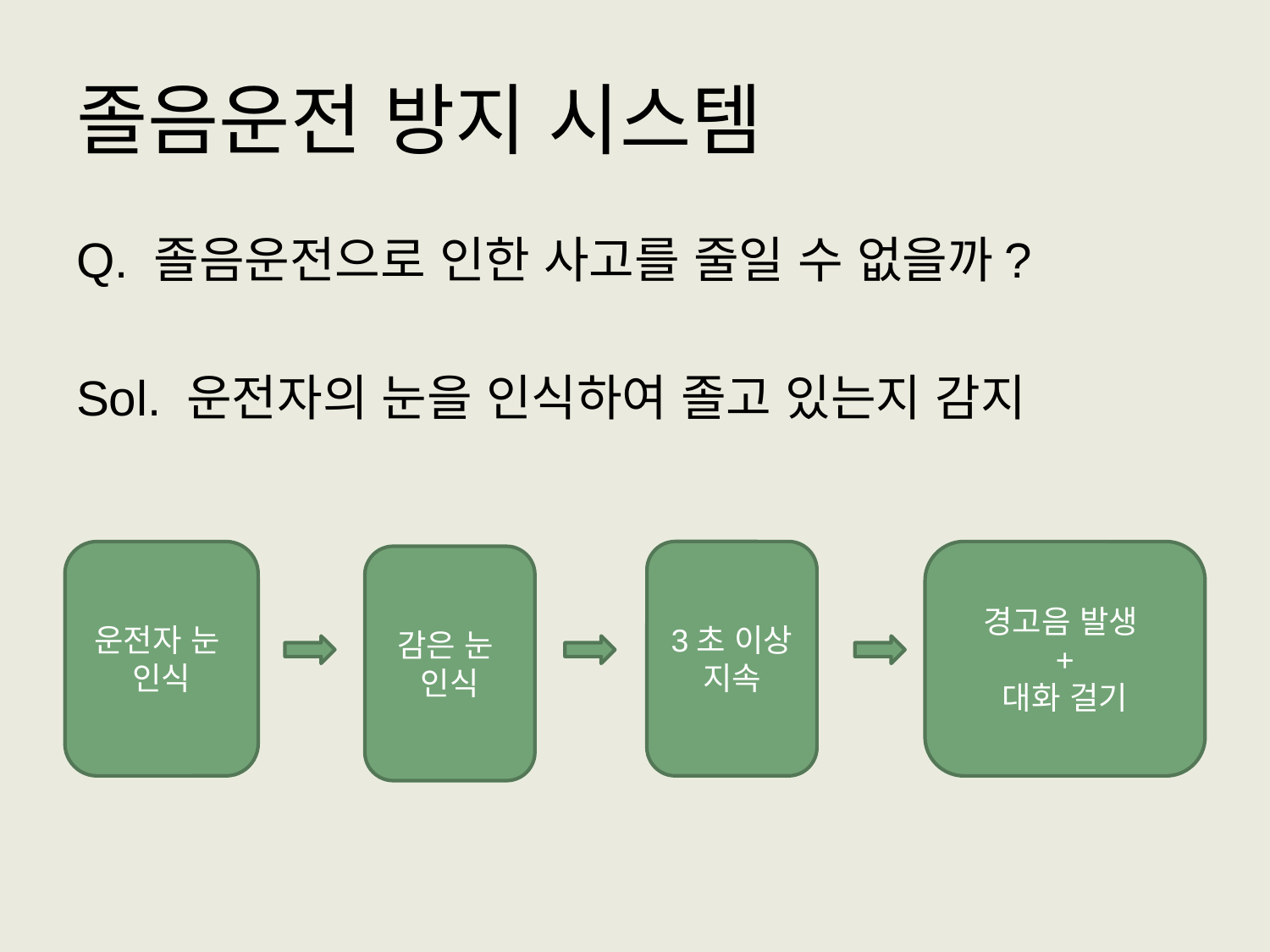

# 졸음운전 방지 시스템
Q. 졸음운전으로 인한 사고를 줄일 수 없을까?

Sol. 운전자의 눈을 인식하여 졸고 있는지 감지

3초 이상 지속
운전자 눈
인식

경고음 발생
+
대화 걸기

감은 눈
인식